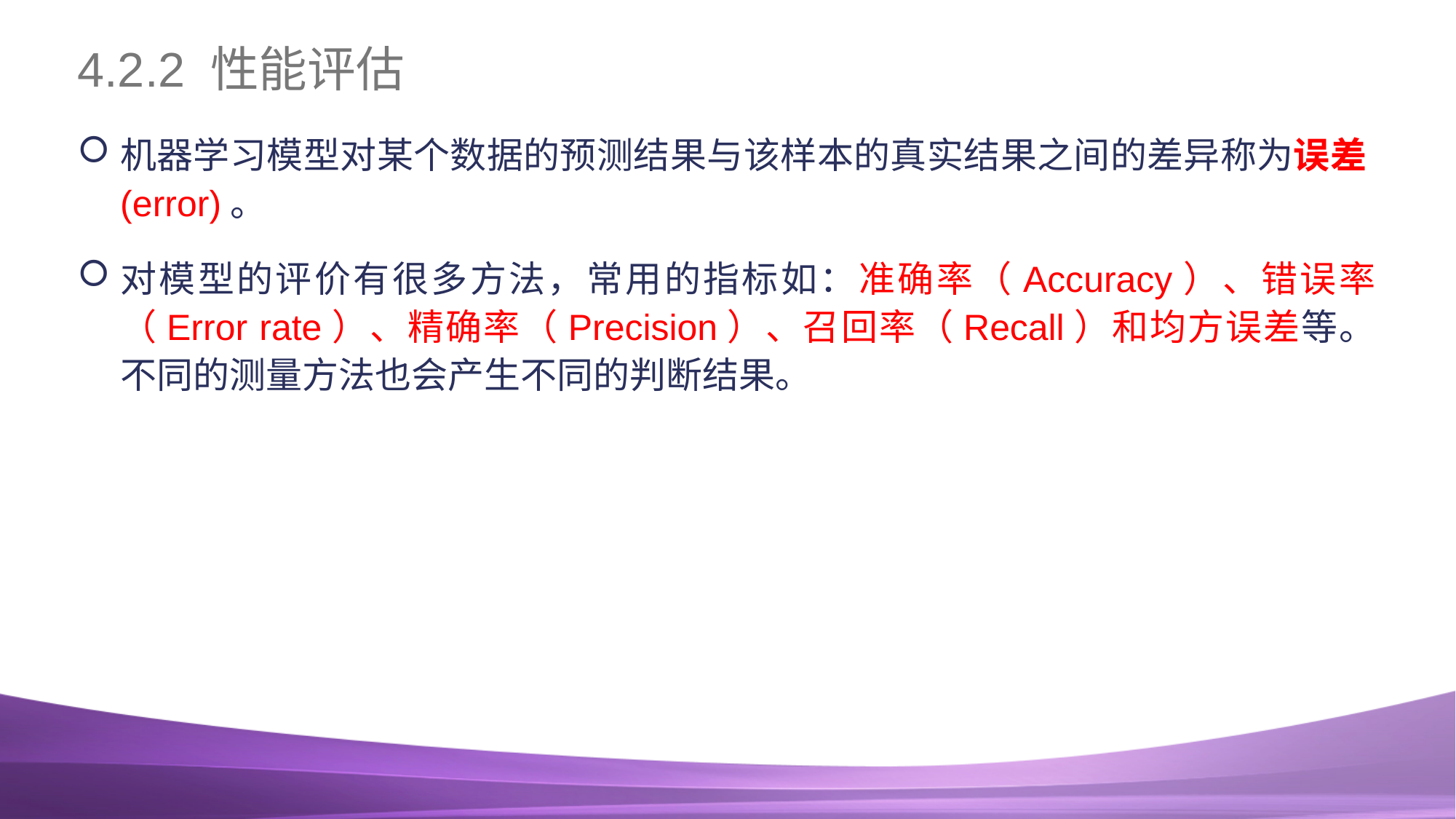

# 4.2.2 性能评估
机器学习模型对某个数据的预测结果与该样本的真实结果之间的差异称为误差(error)。
对模型的评价有很多方法，常用的指标如：准确率（Accuracy）、错误率（Error rate）、精确率（Precision）、召回率（Recall）和均方误差等。不同的测量方法也会产生不同的判断结果。